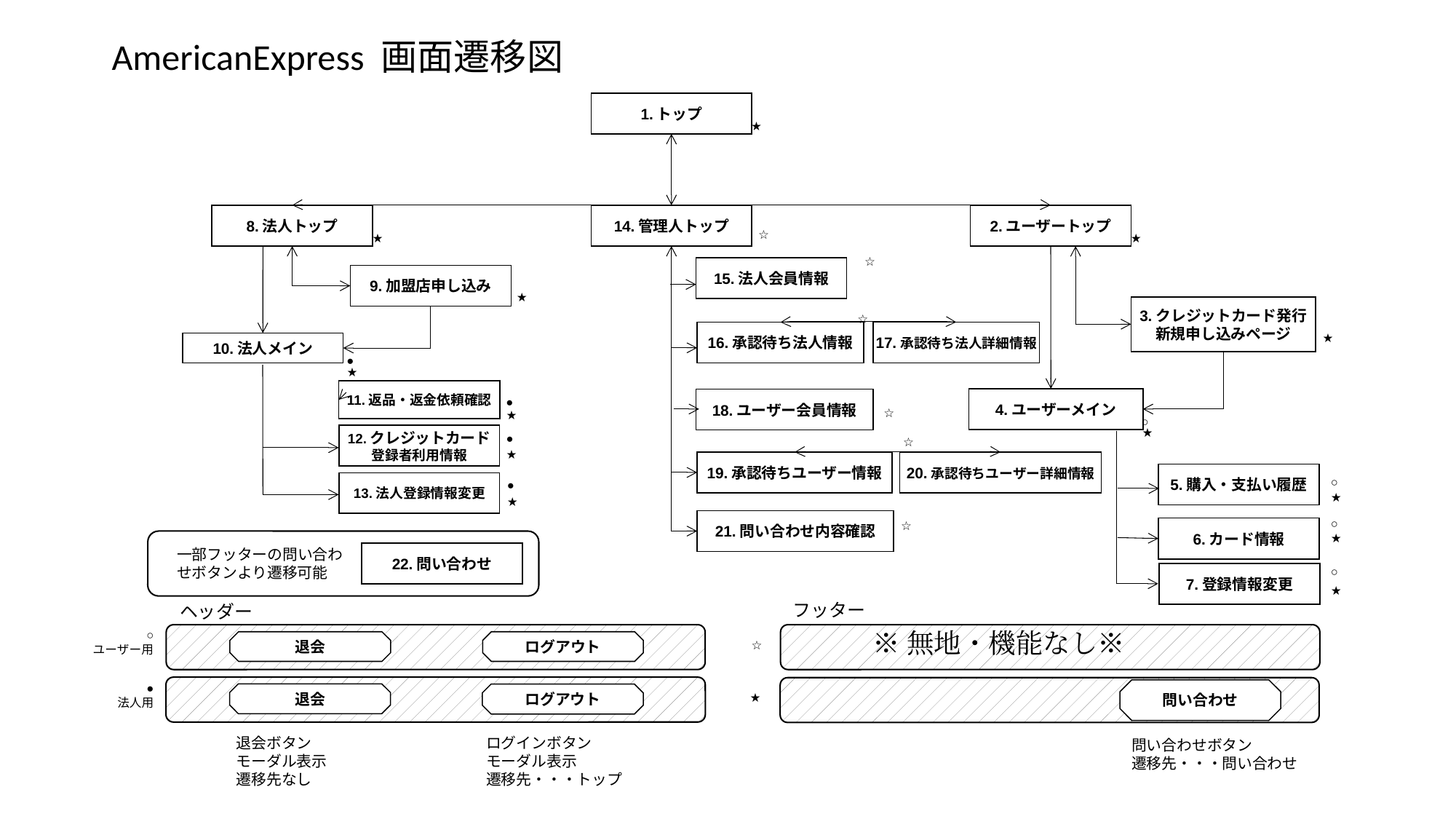

AmericanExpress 画面遷移図
1.トップ
★
8.法人トップ
14.管理人トップ
2.ユーザートップ
☆
★
★
☆
15.法人会員情報
9.加盟店申し込み
★
3.クレジットカード発行
新規申し込みページ
☆
17.承認待ち法人詳細情報
16.承認待ち法人情報
★
10.法人メイン
●
★
11.返品・返金依頼確認
4.ユーザーメイン
●
18.ユーザー会員情報
☆
★
○
★
12.クレジットカード
登録者利用情報
●
★
☆
19.承認待ちユーザー情報
20.承認待ちユーザー詳細情報
5.購入・支払い履歴
○
●
★
13.法人登録情報変更
★
21.問い合わせ内容確認
○
☆
6.カード情報
★

一部フッターの問い合わせボタンより遷移可能
22.問い合わせ
○
7.登録情報変更
★
フッター
ヘッダー
※無地・機能なし※
○
ユーザー用

退会
ログアウト
☆
●
法人用

問い合わせ
退会
ログアウト
★
退会ボタン
モーダル表示
遷移先なし
ログインボタン
モーダル表示
遷移先・・・トップ
問い合わせボタン
遷移先・・・問い合わせ